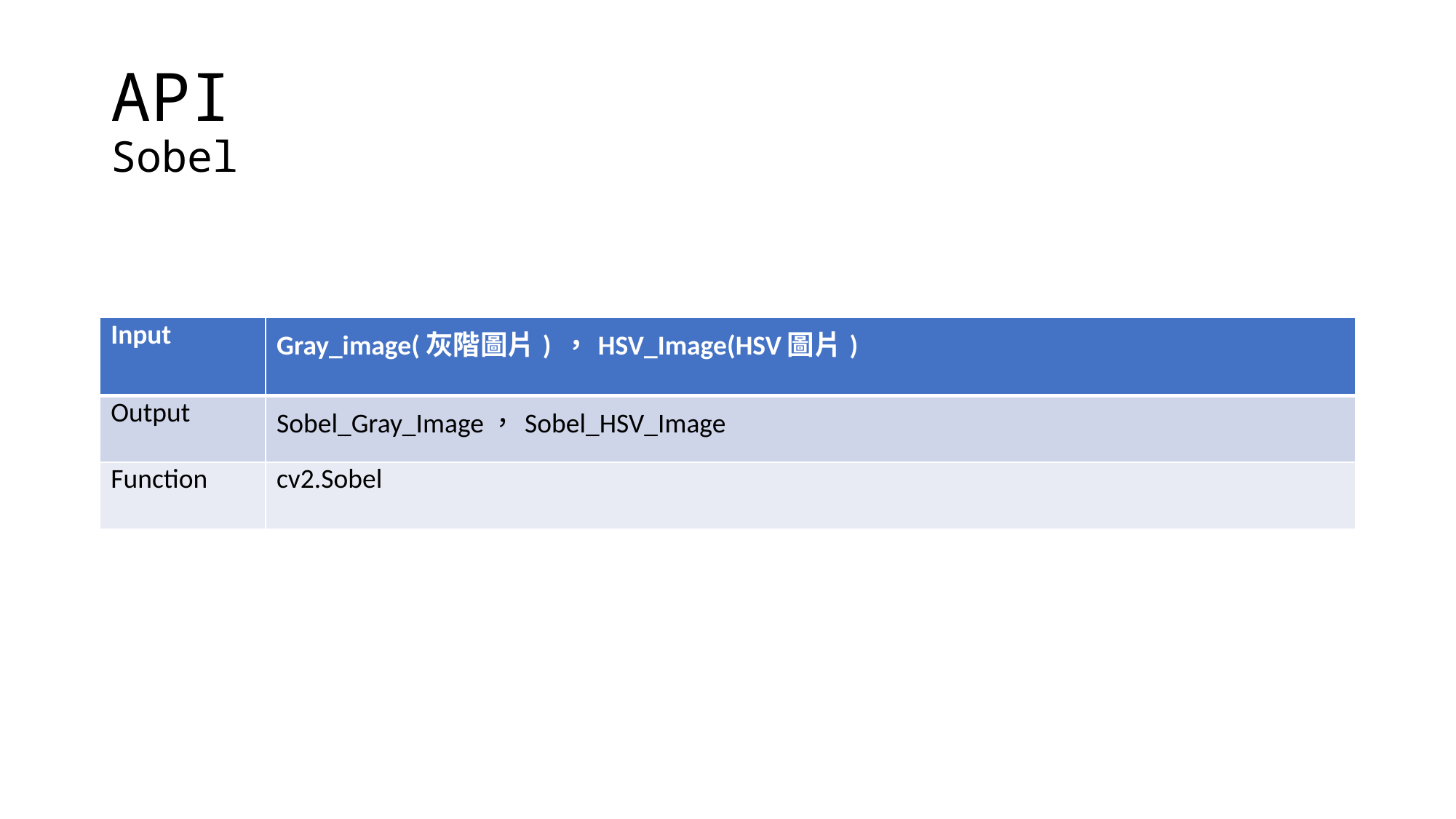

# API Sobel
| Input | Gray\_image(灰階圖片) ，HSV\_Image(HSV圖片) |
| --- | --- |
| Output | Sobel\_Gray\_Image，Sobel\_HSV\_Image |
| Function | cv2.Sobel |